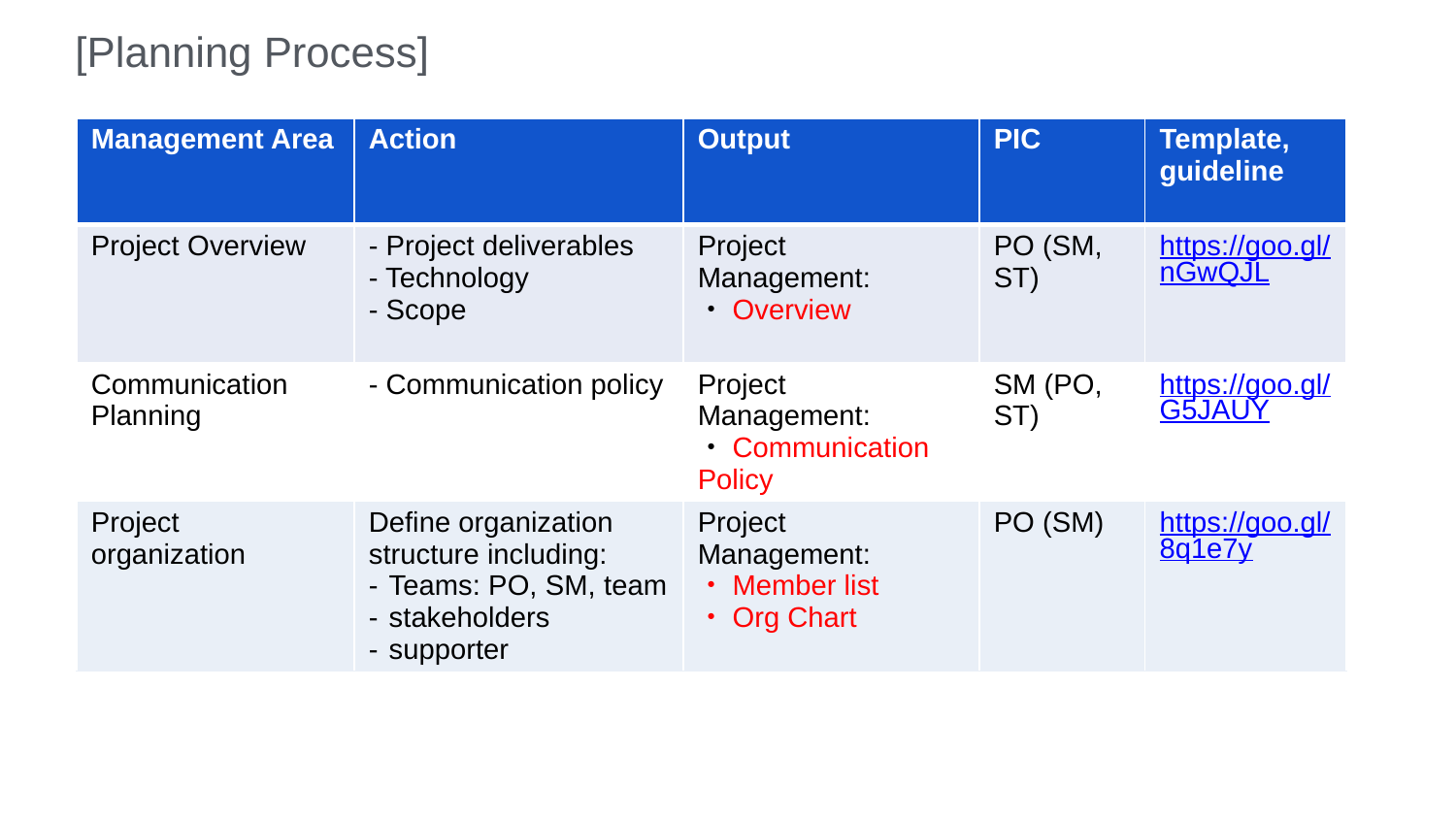

[Planning Process]
| Management Area | Action | Output | PIC | Template, guideline |
| --- | --- | --- | --- | --- |
| Project Overview | - Project deliverables - Technology - Scope | Project Management: ・Overview | PO (SM, ST) | https://goo.gl/nGwQJL |
| Communication Planning | - Communication policy | Project Management: ・Communication Policy | SM (PO, ST) | https://goo.gl/G5JAUY |
| Project organization | Define organization structure including: Teams: PO, SM, team stakeholders supporter | Project Management: ・Member list ・Org Chart | PO (SM) | https://goo.gl/8q1e7y |